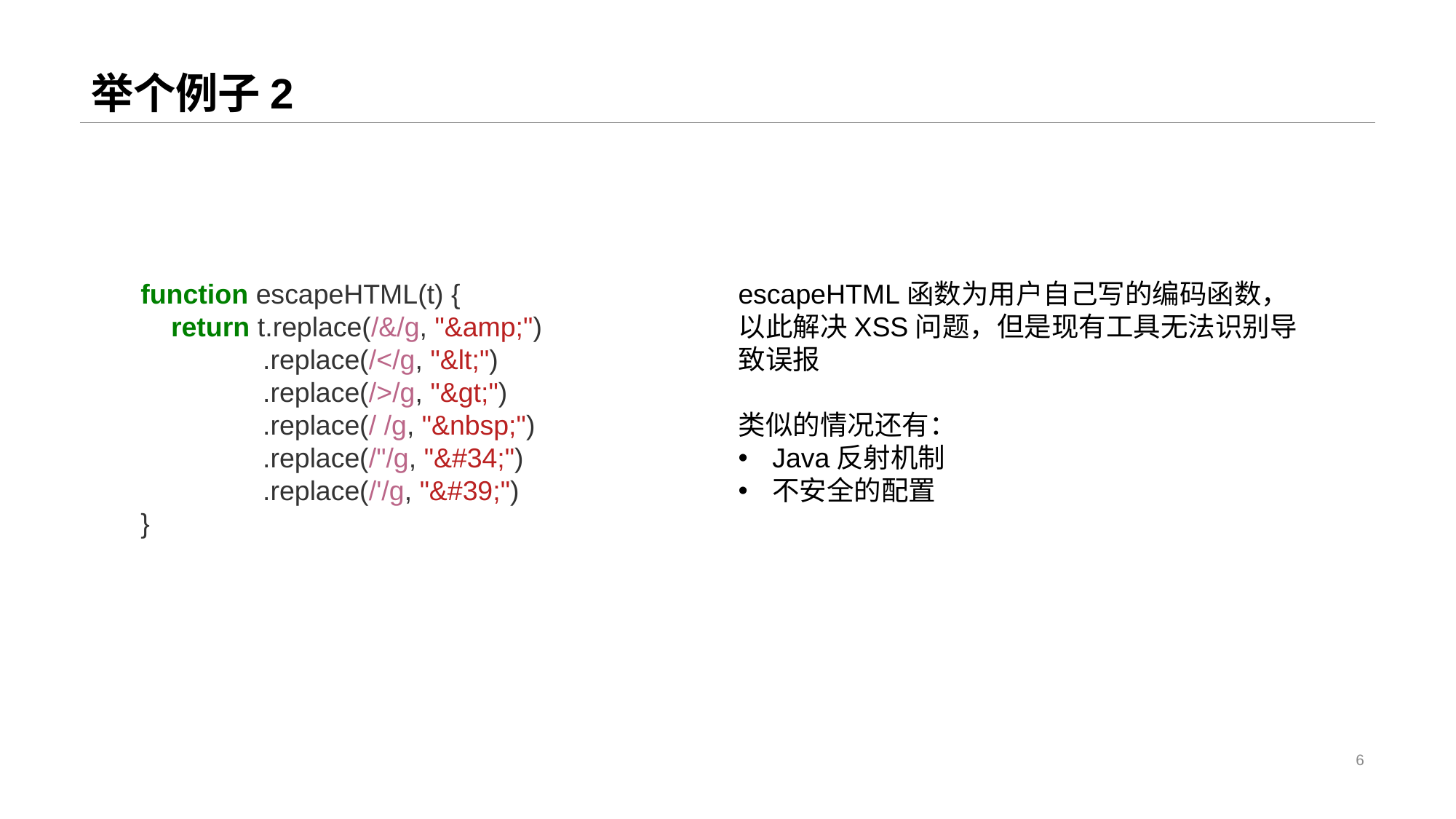

# 举个例子2
function escapeHTML(t) {
    return t.replace(/&/g, "&amp;")
                .replace(/</g, "&lt;")
                .replace(/>/g, "&gt;")
                .replace(/ /g, "&nbsp;")
                .replace(/"/g, "&#34;")
                .replace(/'/g, "&#39;")
}
escapeHTML函数为用户自己写的编码函数，以此解决XSS问题，但是现有工具无法识别导致误报

类似的情况还有：
Java反射机制
不安全的配置

6